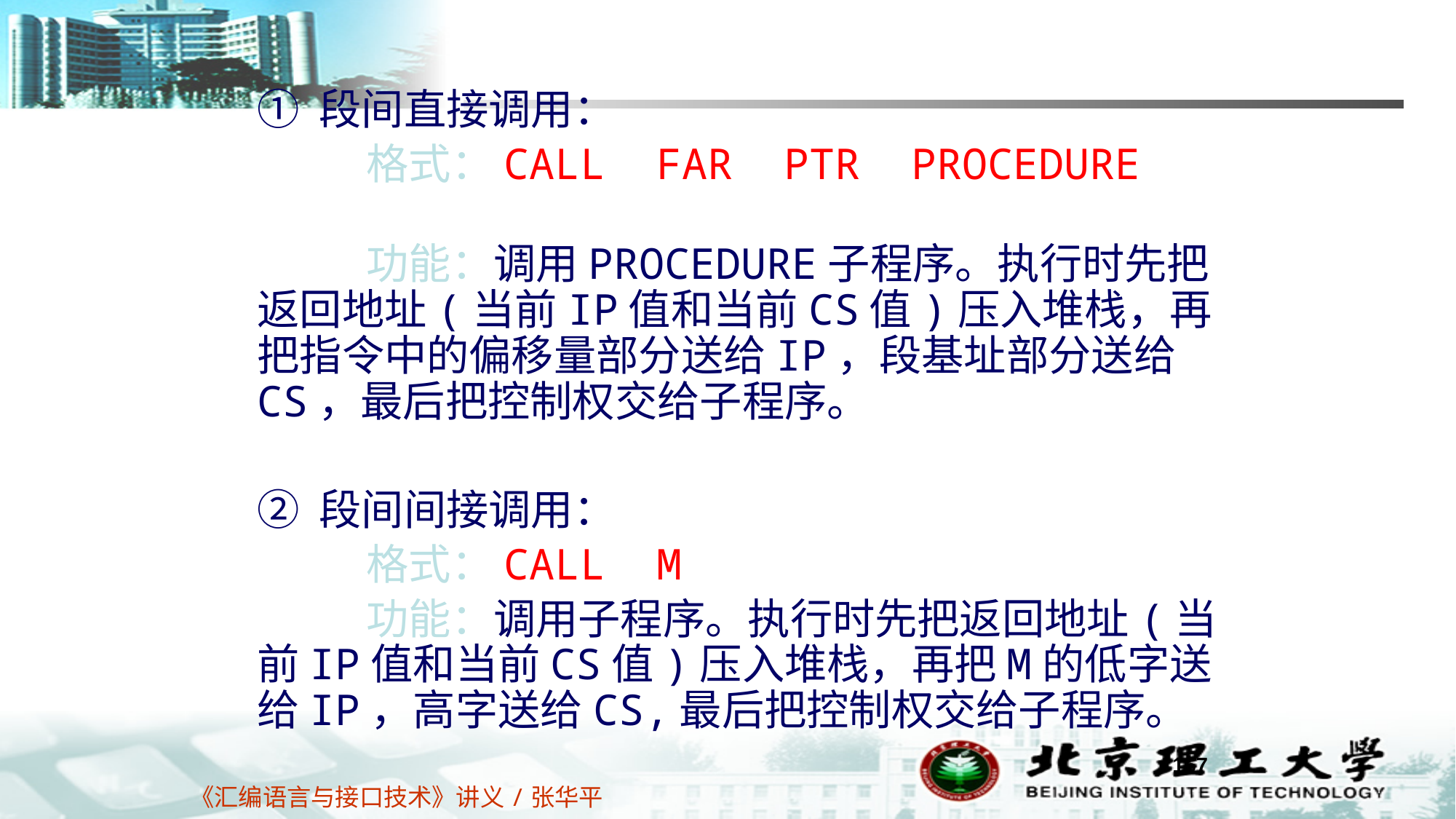

① 段间直接调用：
	格式：CALL  FAR  PTR  PROCEDURE
	功能：调用PROCEDURE子程序。执行时先把返回地址(当前IP值和当前CS值)压入堆栈，再把指令中的偏移量部分送给IP，段基址部分送给CS，最后把控制权交给子程序。

② 段间间接调用：
	格式：CALL  M
	功能：调用子程序。执行时先把返回地址(当前IP值和当前CS值)压入堆栈，再把M的低字送给IP，高字送给CS,最后把控制权交给子程序。
167